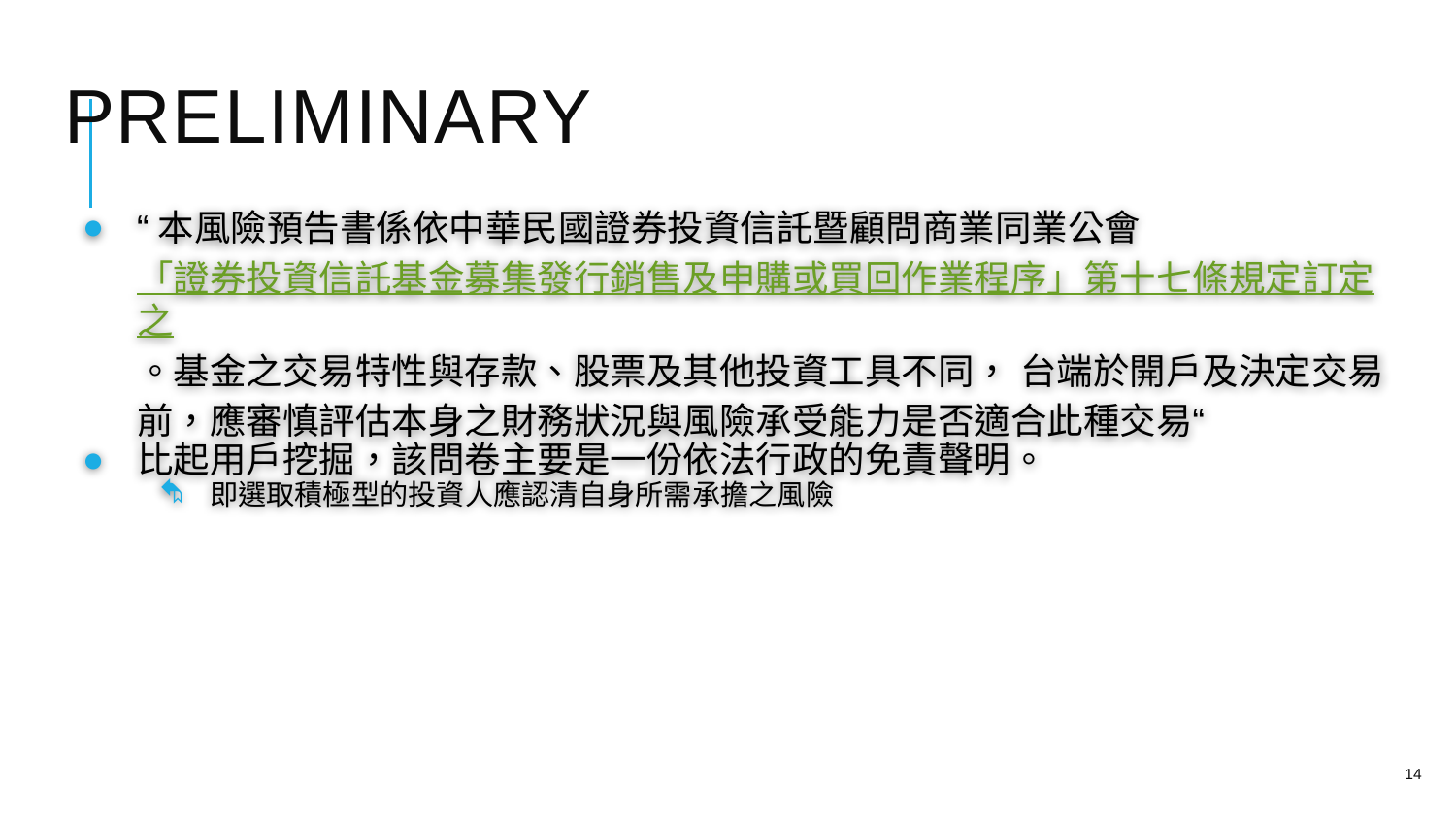

# Preliminary

“本風險預告書係依中華民國證券投資信託暨顧問商業同業公會「證券投資信託基金募集發行銷售及申購或買回作業程序」第十七條規定訂定之。基金之交易特性與存款、股票及其他投資工具不同， 台端於開戶及決定交易前，應審慎評估本身之財務狀況與風險承受能力是否適合此種交易“
比起用戶挖掘，該問卷主要是一份依法行政的免責聲明。
即選取積極型的投資人應認清自身所需承擔之風險

14